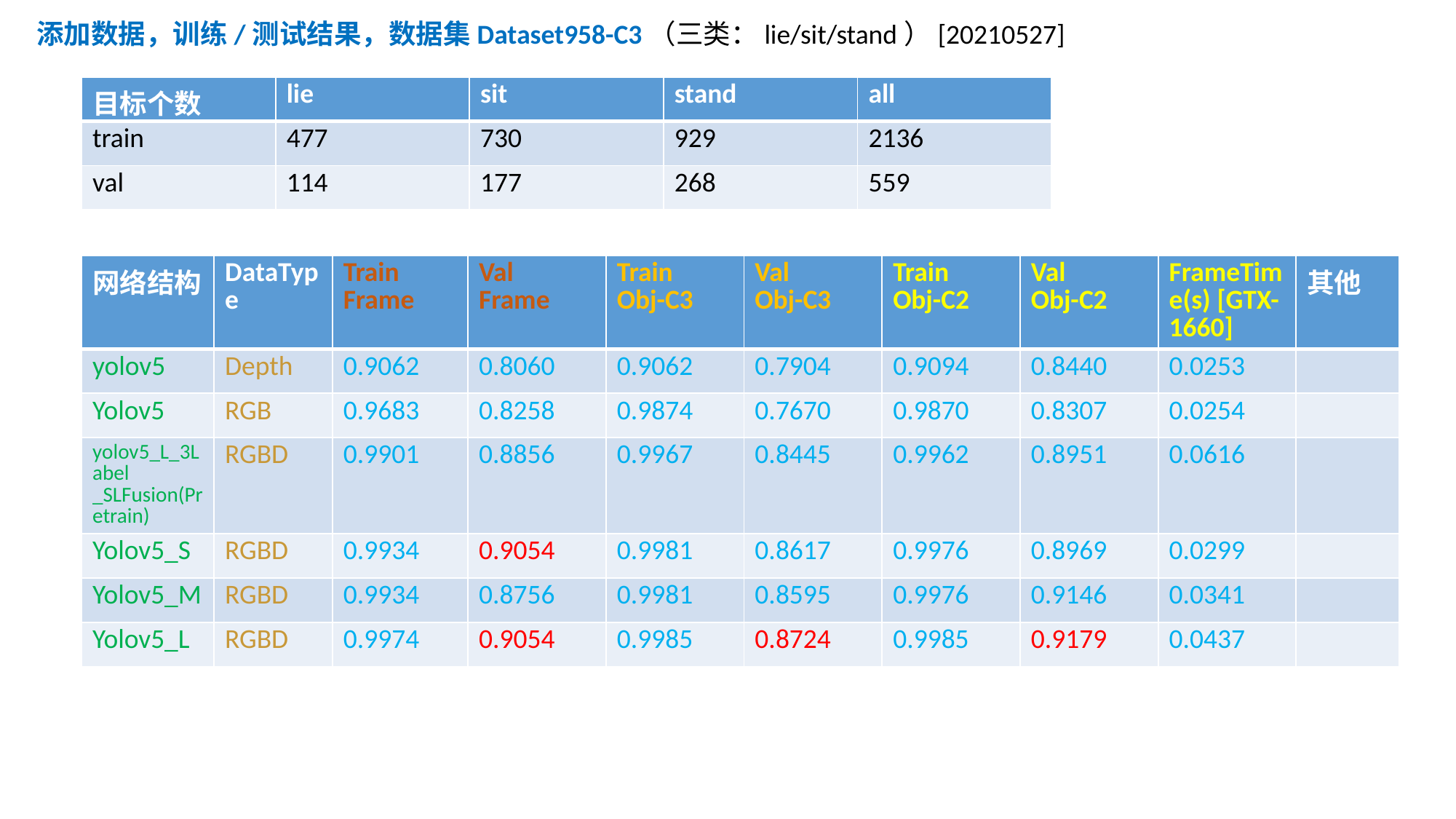

添加数据，训练/测试结果，数据集Dataset958-C3（三类：lie/sit/stand）[20210527]
| 目标个数 | lie | sit | stand | all |
| --- | --- | --- | --- | --- |
| train | 477 | 730 | 929 | 2136 |
| val | 114 | 177 | 268 | 559 |
| 网络结构 | DataType | Train Frame | Val Frame | Train Obj-C3 | Val Obj-C3 | Train Obj-C2 | Val Obj-C2 | FrameTime(s) [GTX-1660] | 其他 |
| --- | --- | --- | --- | --- | --- | --- | --- | --- | --- |
| yolov5 | Depth | 0.9062 | 0.8060 | 0.9062 | 0.7904 | 0.9094 | 0.8440 | 0.0253 |  |
| Yolov5 | RGB | 0.9683 | 0.8258 | 0.9874 | 0.7670 | 0.9870 | 0.8307 | 0.0254 |  |
| yolov5\_L\_3Label \_SLFusion(Pretrain) | RGBD | 0.9901 | 0.8856 | 0.9967 | 0.8445 | 0.9962 | 0.8951 | 0.0616 |  |
| Yolov5\_S | RGBD | 0.9934 | 0.9054 | 0.9981 | 0.8617 | 0.9976 | 0.8969 | 0.0299 |  |
| Yolov5\_M | RGBD | 0.9934 | 0.8756 | 0.9981 | 0.8595 | 0.9976 | 0.9146 | 0.0341 |  |
| Yolov5\_L | RGBD | 0.9974 | 0.9054 | 0.9985 | 0.8724 | 0.9985 | 0.9179 | 0.0437 |  |